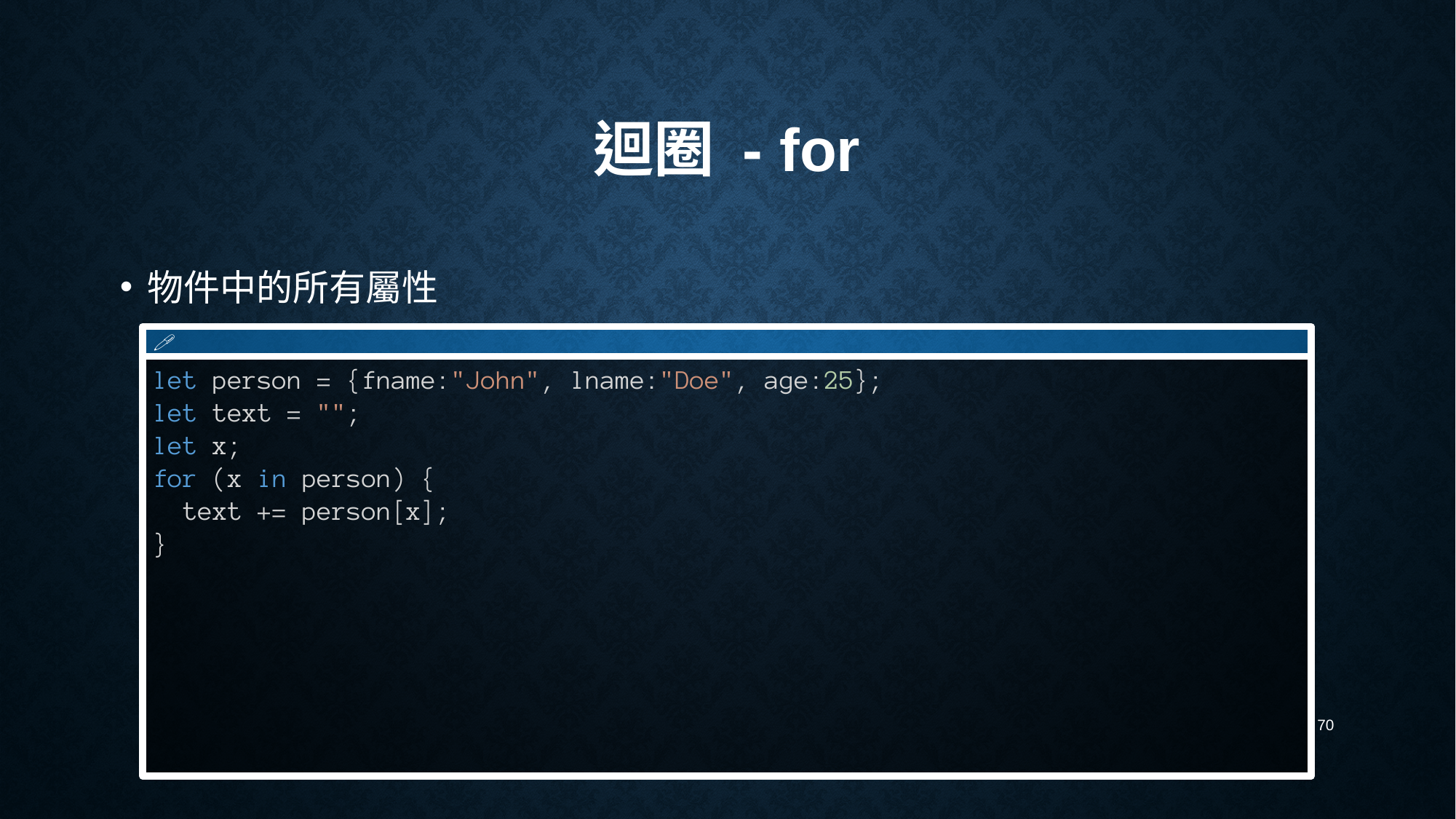

# 迴圈 - for
物件中的所有屬性
🖊
let person = {fname:"John", lname:"Doe", age:25};
let text = "";
let x;
for (x in person) {
  text += person[x];
}

70